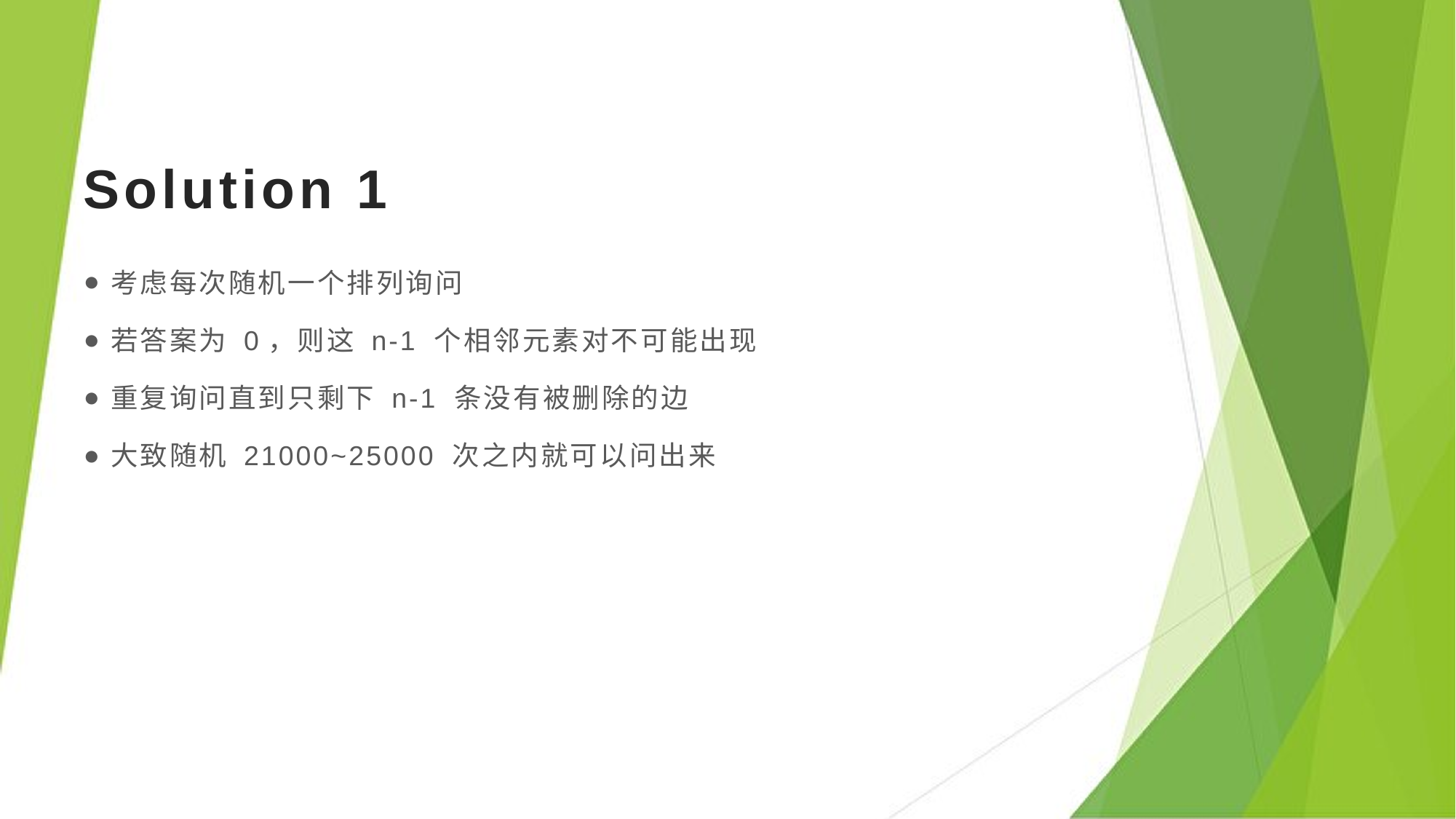

# Solution 1
考虑每次随机一个排列询问
若答案为 0，则这 n-1 个相邻元素对不可能出现
重复询问直到只剩下 n-1 条没有被删除的边
大致随机 21000~25000 次之内就可以问出来